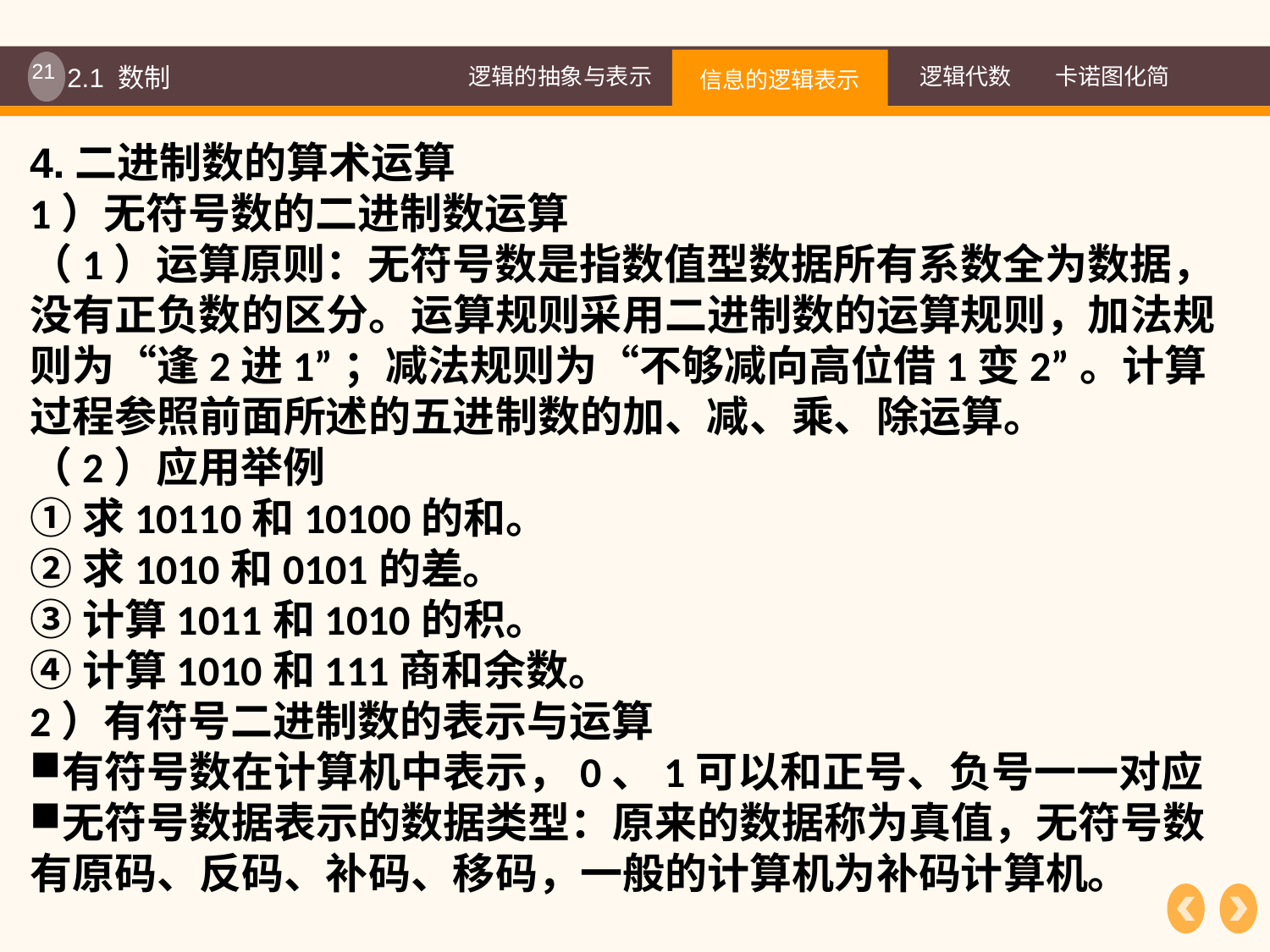

2.1 数制
4.二进制数的算术运算
1）无符号数的二进制数运算
（1）运算原则：无符号数是指数值型数据所有系数全为数据，没有正负数的区分。运算规则采用二进制数的运算规则，加法规则为“逢2进1”；减法规则为“不够减向高位借1变2”。计算过程参照前面所述的五进制数的加、减、乘、除运算。
（2）应用举例
①求10110和10100的和。
②求1010和0101的差。
③计算1011和1010的积。
④计算1010和111商和余数。
2）有符号二进制数的表示与运算
有符号数在计算机中表示，0、1可以和正号、负号一一对应
无符号数据表示的数据类型：原来的数据称为真值，无符号数有原码、反码、补码、移码，一般的计算机为补码计算机。